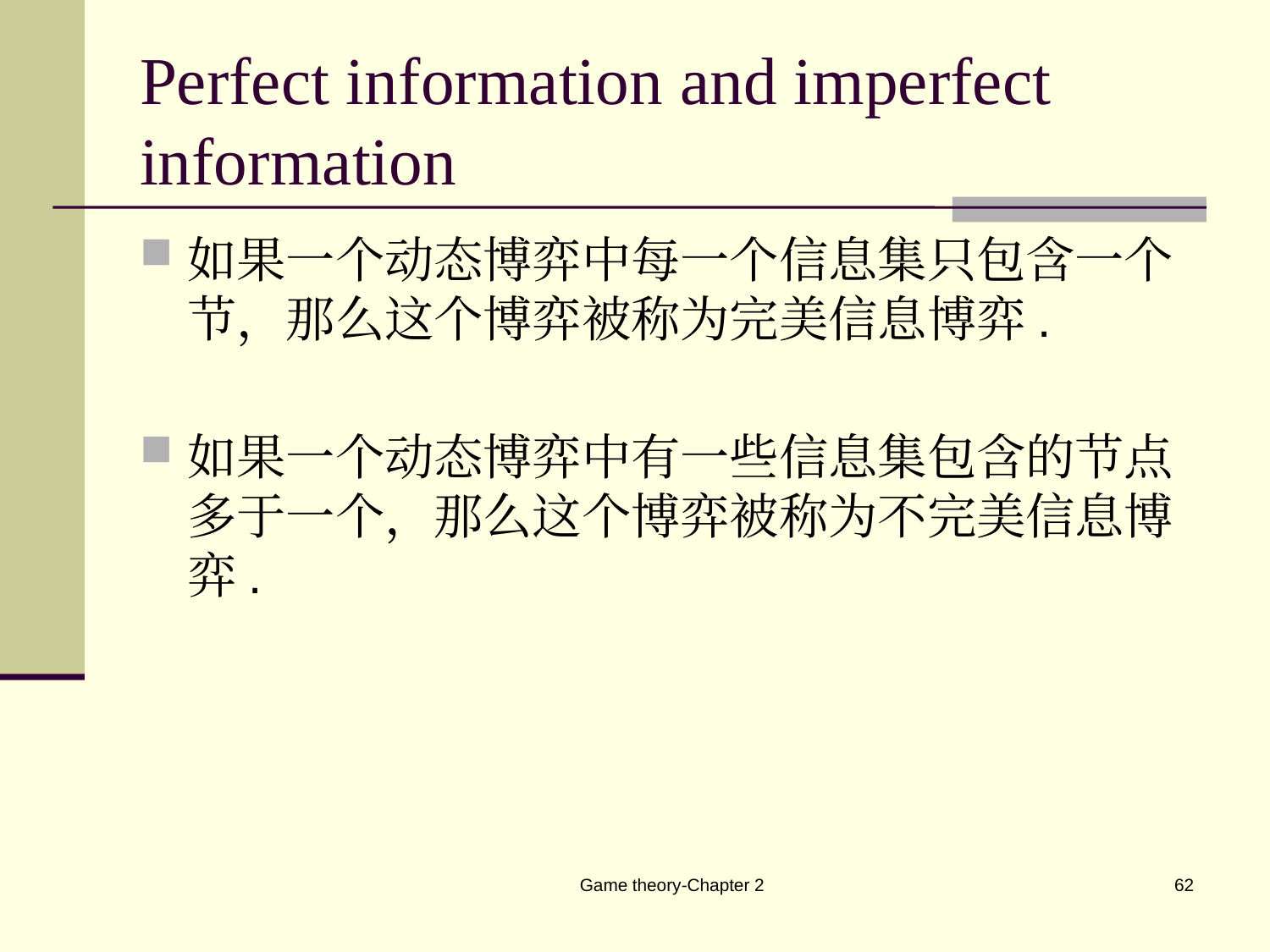

# Perfect information and imperfect information
如果一个动态博弈中每一个信息集只包含一个节，那么这个博弈被称为完美信息博弈.

如果一个动态博弈中有一些信息集包含的节点多于一个，那么这个博弈被称为不完美信息博弈.

Game theory-Chapter 2
62